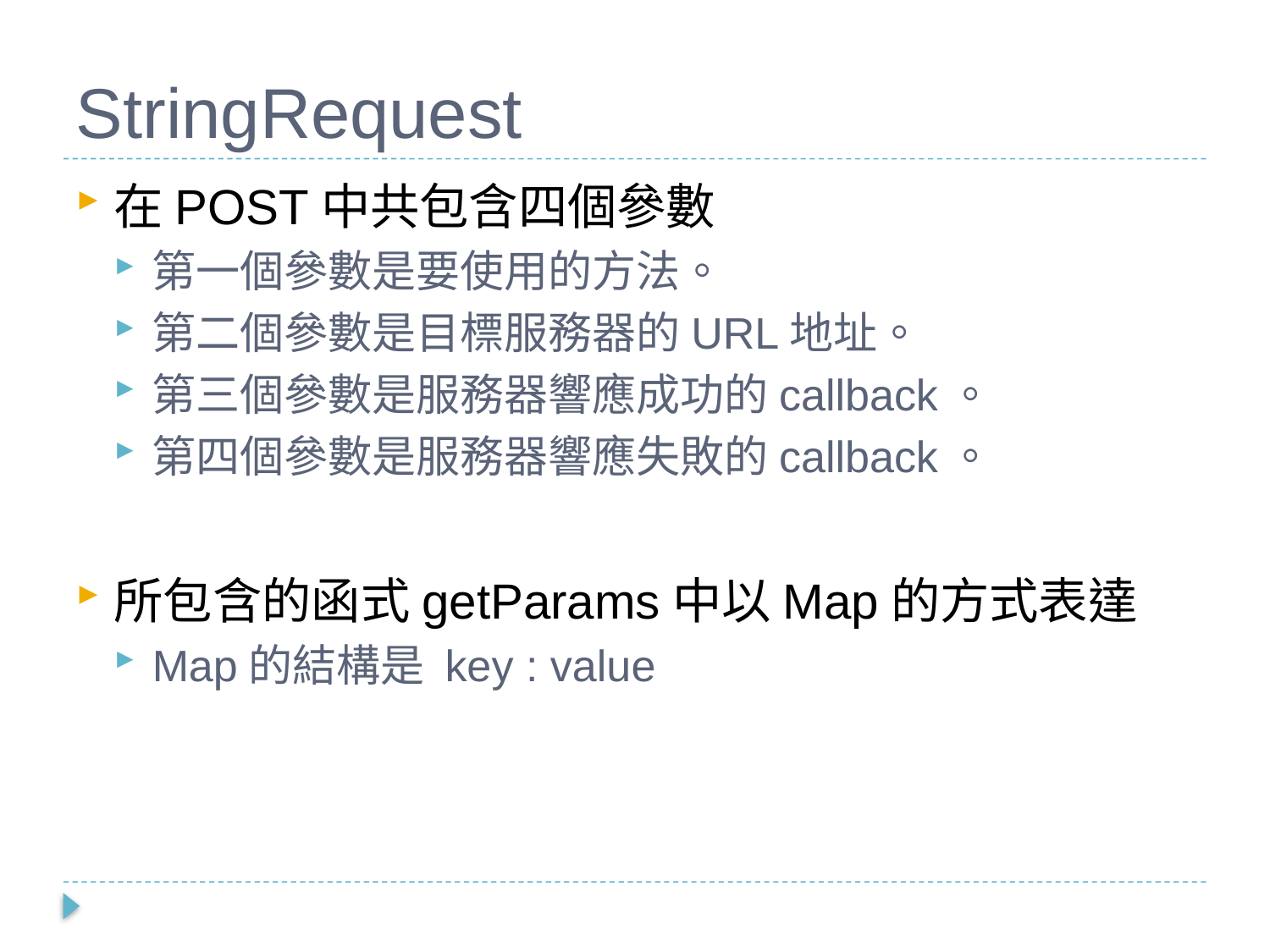

# StringRequest
在POST中共包含四個參數
第一個參數是要使用的方法。
第二個參數是目標服務器的URL地址。
第三個參數是服務器響應成功的callback。
第四個參數是服務器響應失敗的callback。

所包含的函式getParams中以Map的方式表達
Map的結構是 key : value